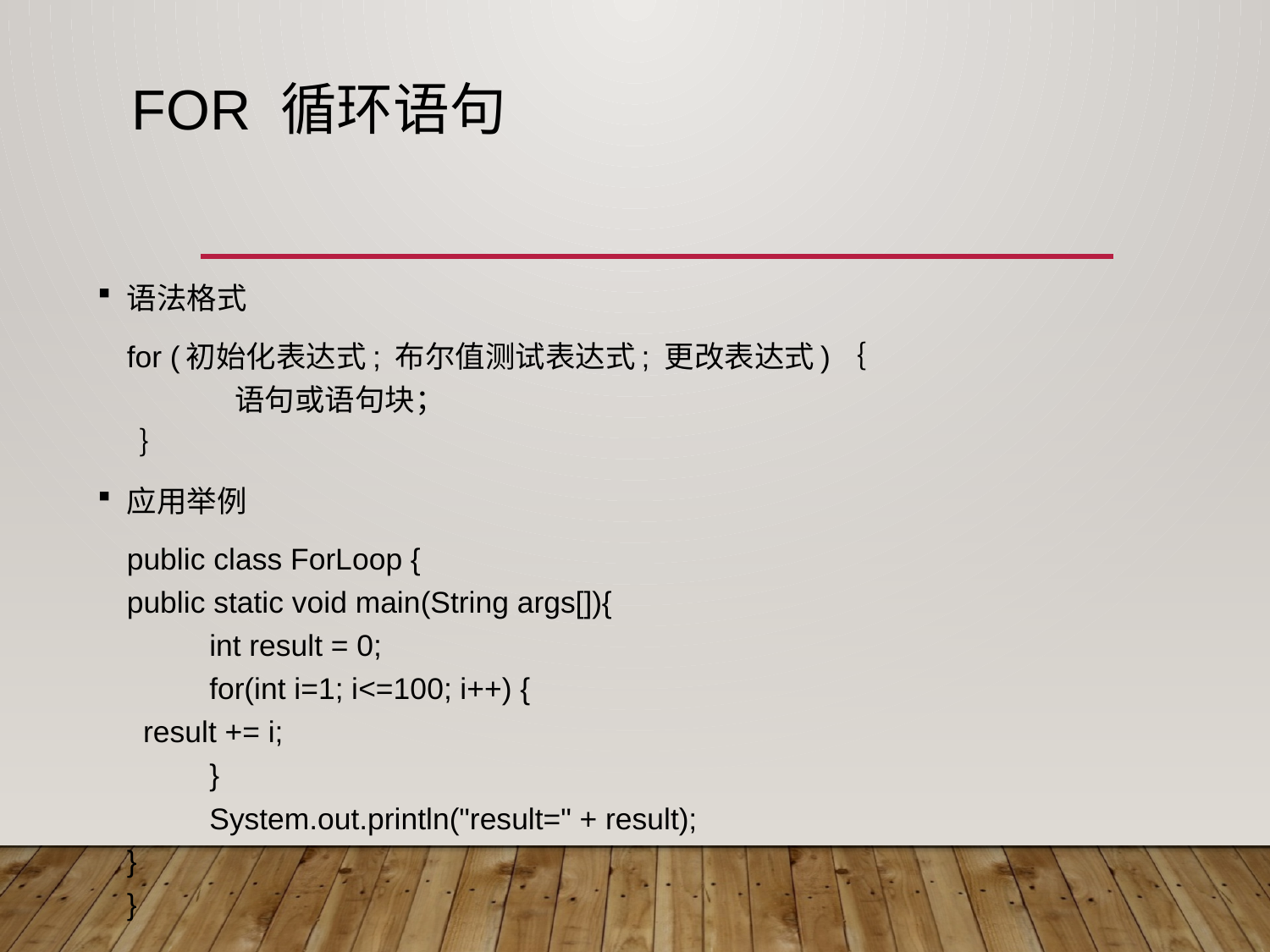

# for 循环语句
语法格式
 	for (初始化表达式; 布尔值测试表达式; 更改表达式)｛
         	语句或语句块；
	 ｝
应用举例
	public class ForLoop {
		public static void main(String args[]){
		          int result = 0;
		          for(int i=1; i<=100; i++) {
			  result += i;
		          }
  	          System.out.println("result=" + result);
		}
	}